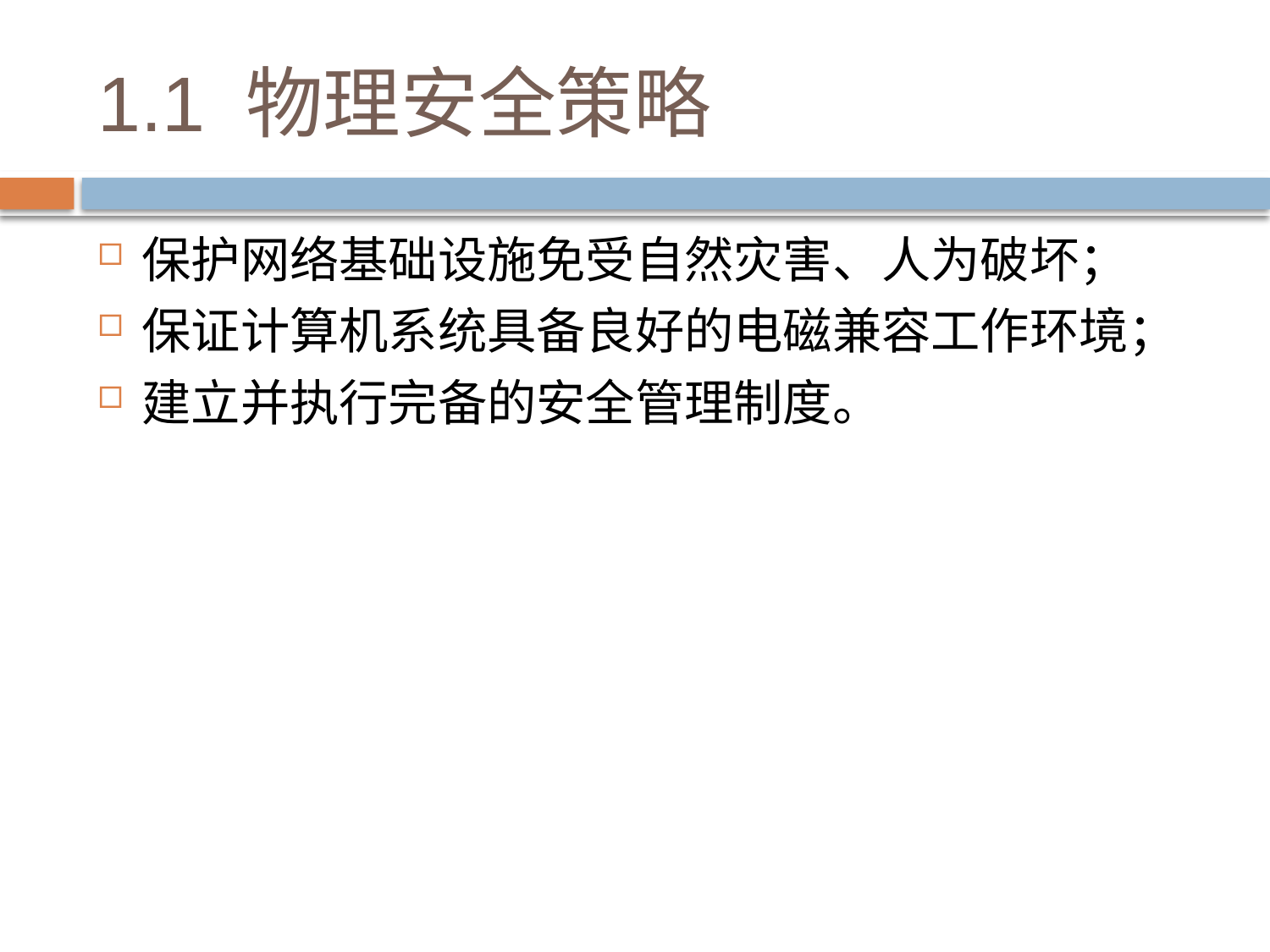

# 1.1 物理安全策略
保护网络基础设施免受自然灾害、人为破坏；
保证计算机系统具备良好的电磁兼容工作环境；
建立并执行完备的安全管理制度。